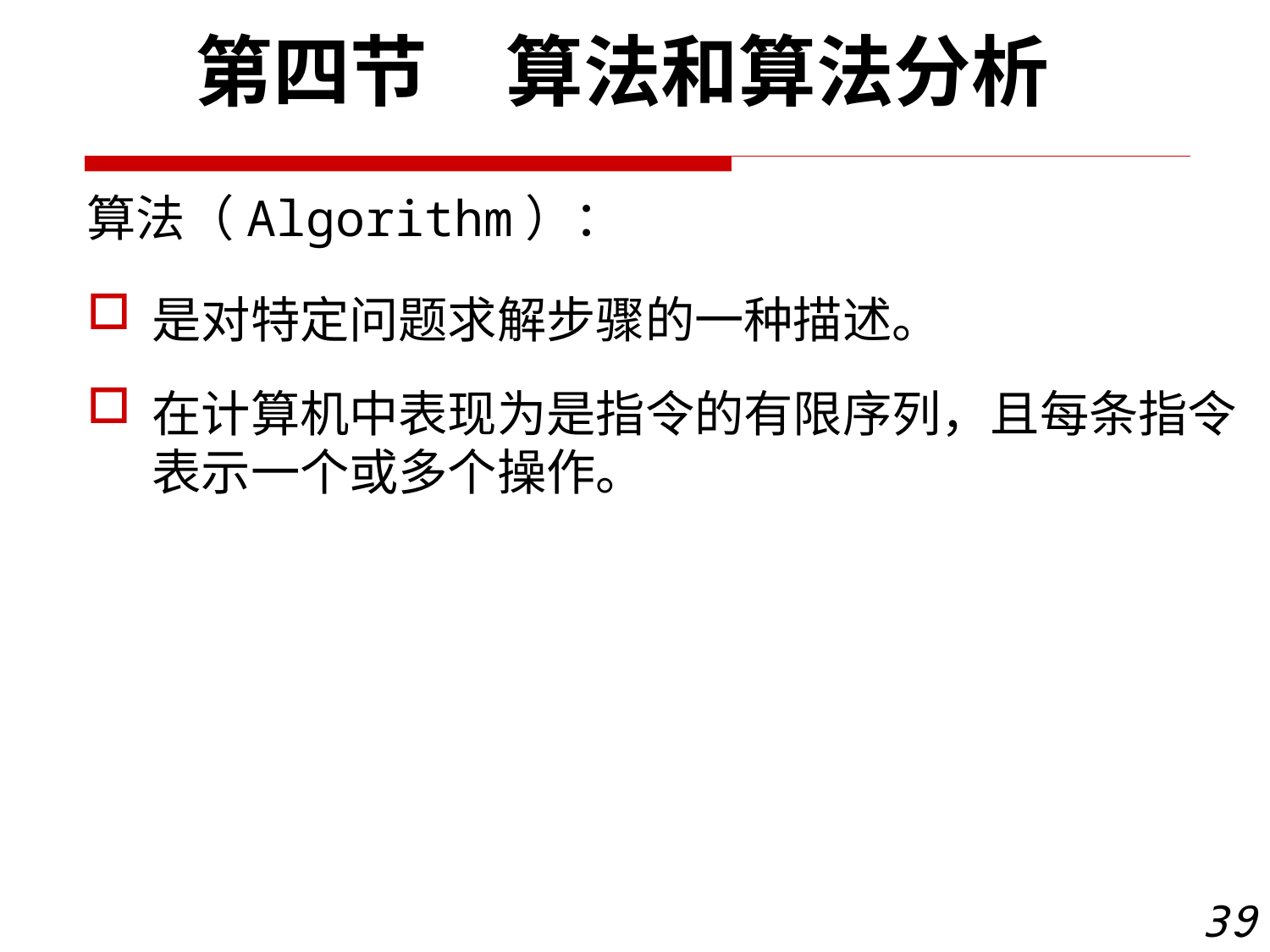

第四节　算法和算法分析
算法（Algorithm）：
是对特定问题求解步骤的一种描述。
在计算机中表现为是指令的有限序列，且每条指令表示一个或多个操作。
39